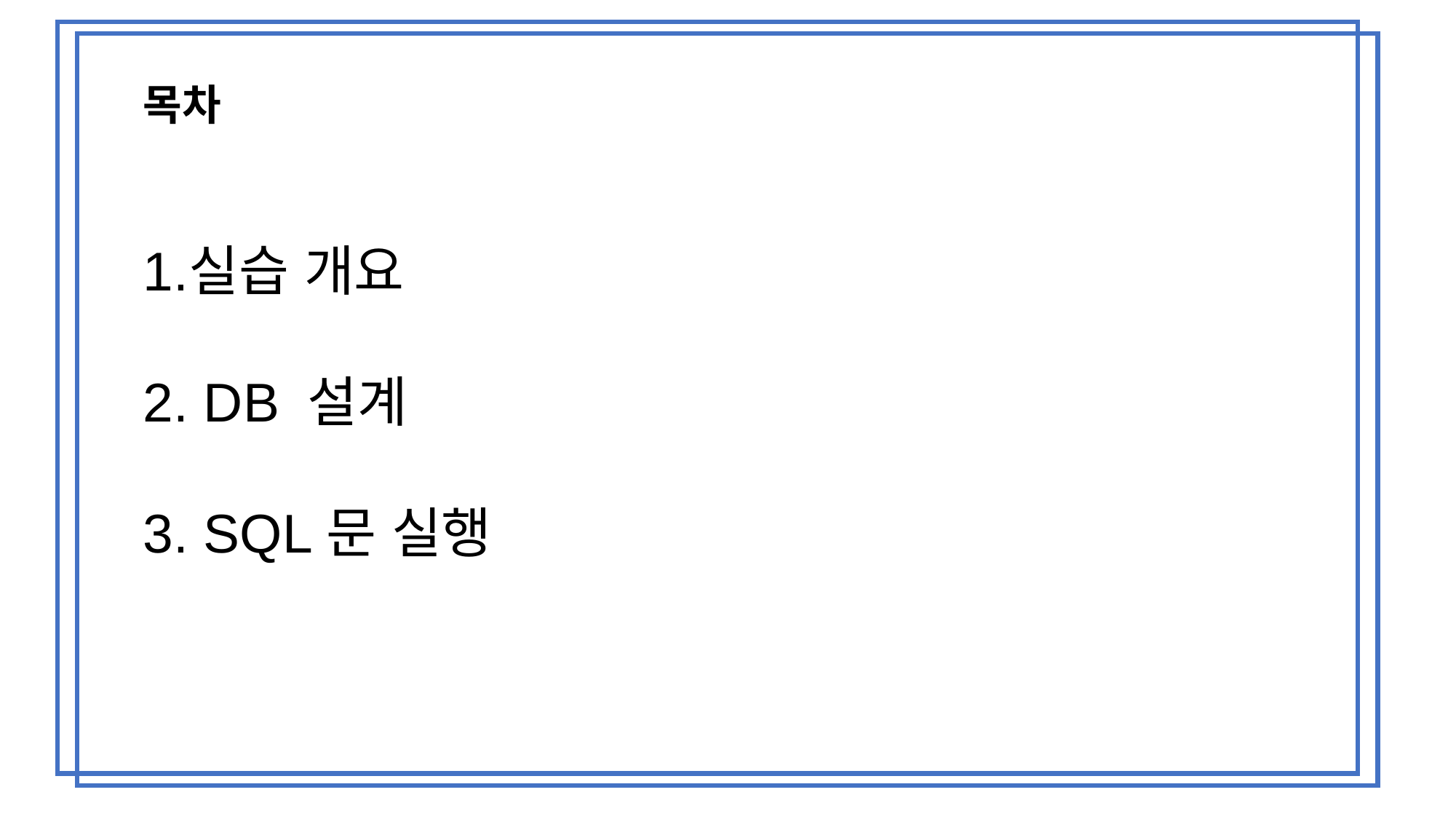

목차
실습 개요

2. DB 설계

3. SQL문 실행